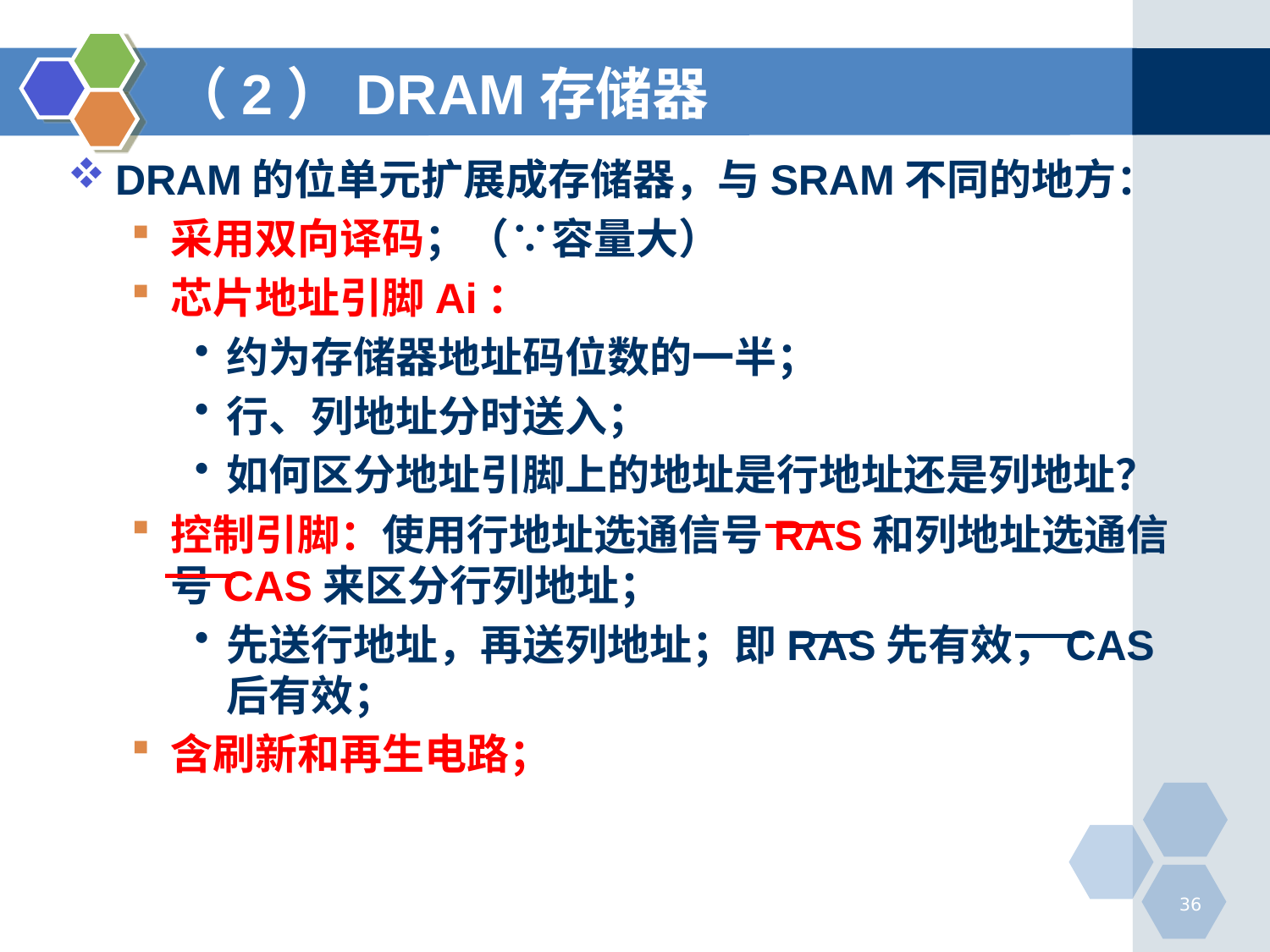

# （2）DRAM存储器
DRAM的位单元扩展成存储器，与SRAM不同的地方：
采用双向译码；（∵容量大）
芯片地址引脚Ai：
约为存储器地址码位数的一半；
行、列地址分时送入；
如何区分地址引脚上的地址是行地址还是列地址？
控制引脚：使用行地址选通信号RAS和列地址选通信号CAS来区分行列地址；
先送行地址，再送列地址；即RAS先有效，CAS后有效；
含刷新和再生电路；

36